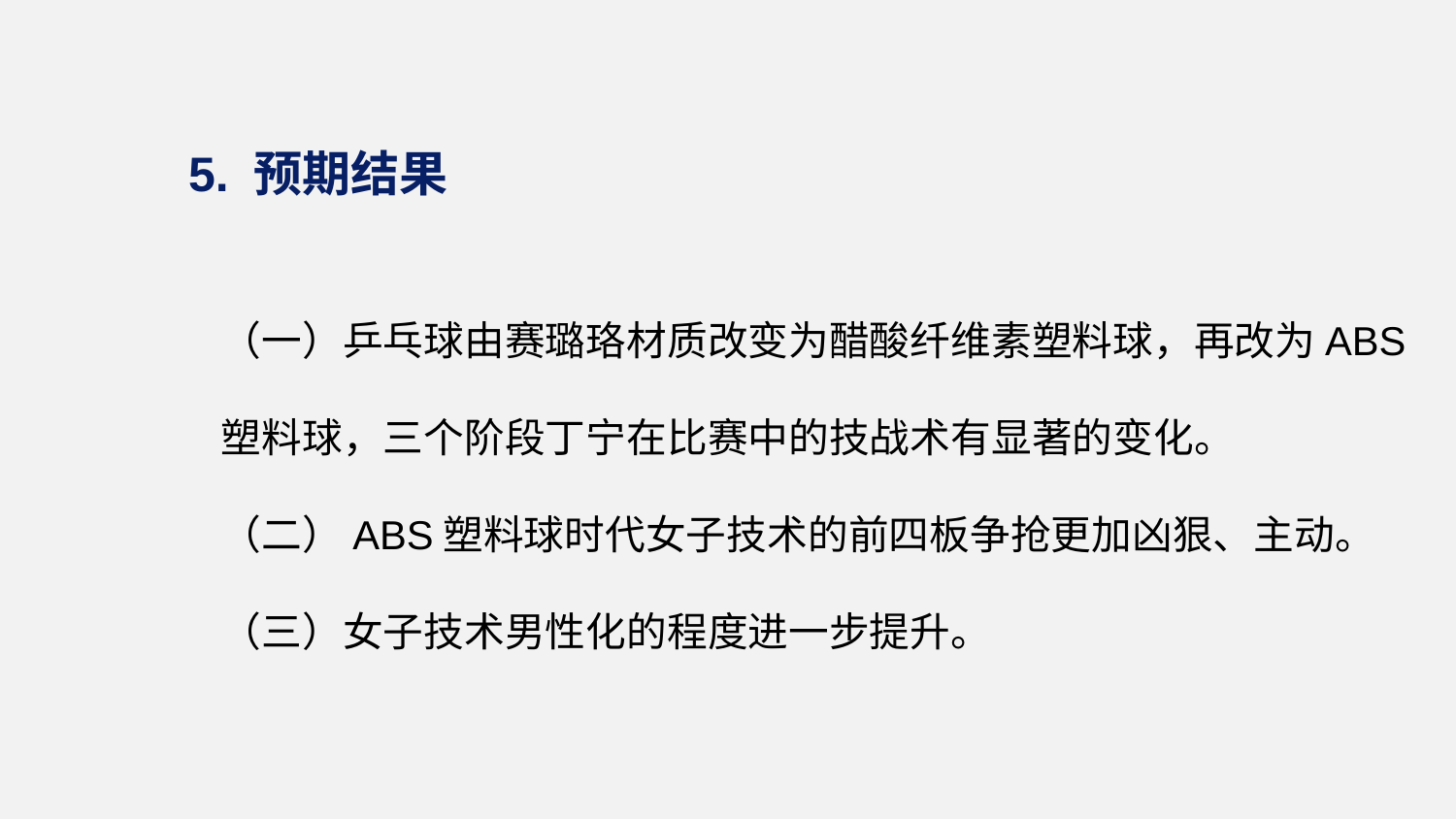

5. 预期结果
（一）乒乓球由赛璐珞材质改变为醋酸纤维素塑料球，再改为ABS塑料球，三个阶段丁宁在比赛中的技战术有显著的变化。
（二）ABS塑料球时代女子技术的前四板争抢更加凶狠、主动。
（三）女子技术男性化的程度进一步提升。